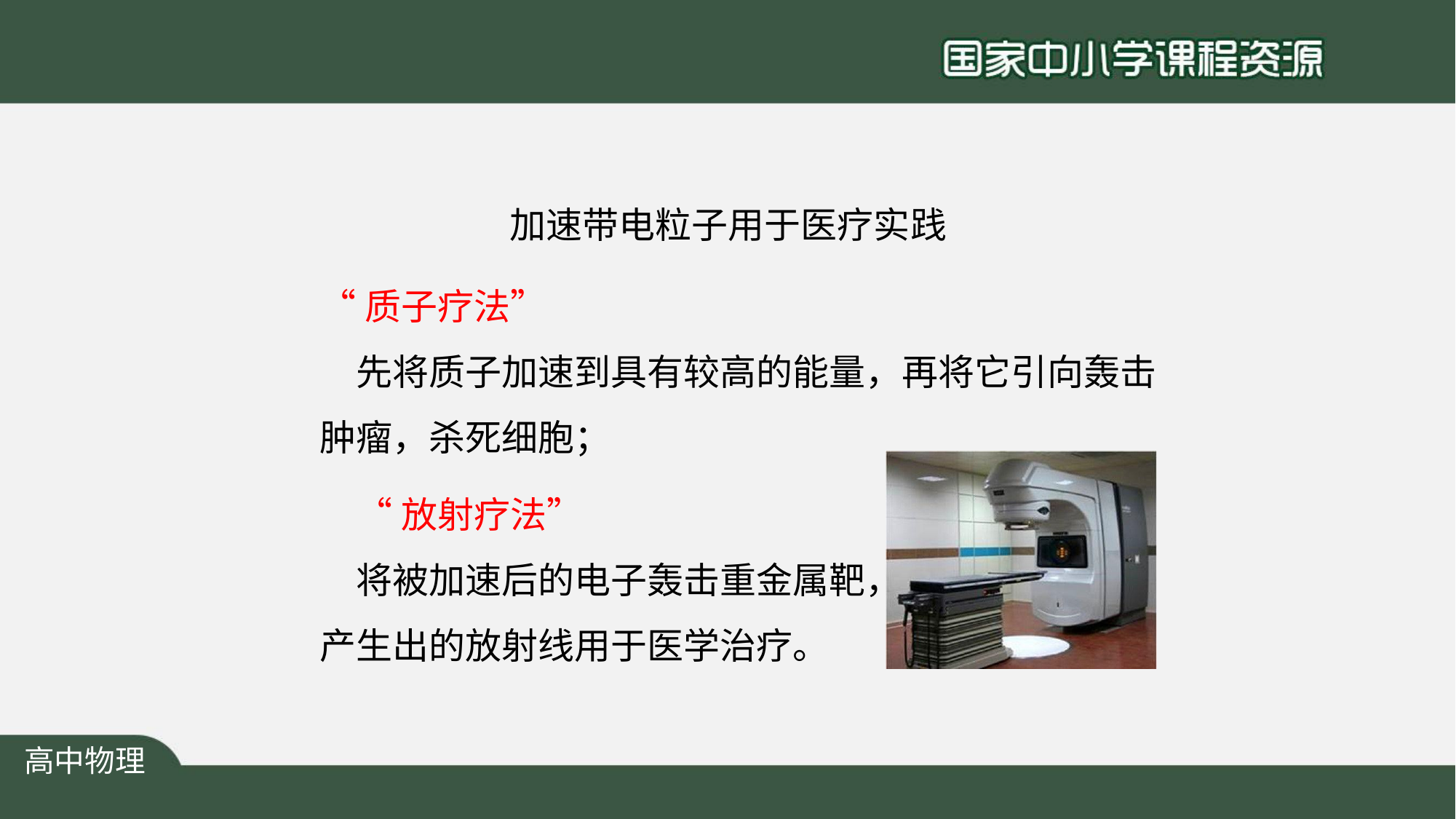

加速带电粒子用于医疗实践

“质子疗法”
先将质子加速到具有较高的能量，再将它引向轰击 肿瘤，杀死细胞；
“放射疗法”
将被加速后的电子轰击重金属靶， 产生出的放射线用于医学治疗。

高中物理